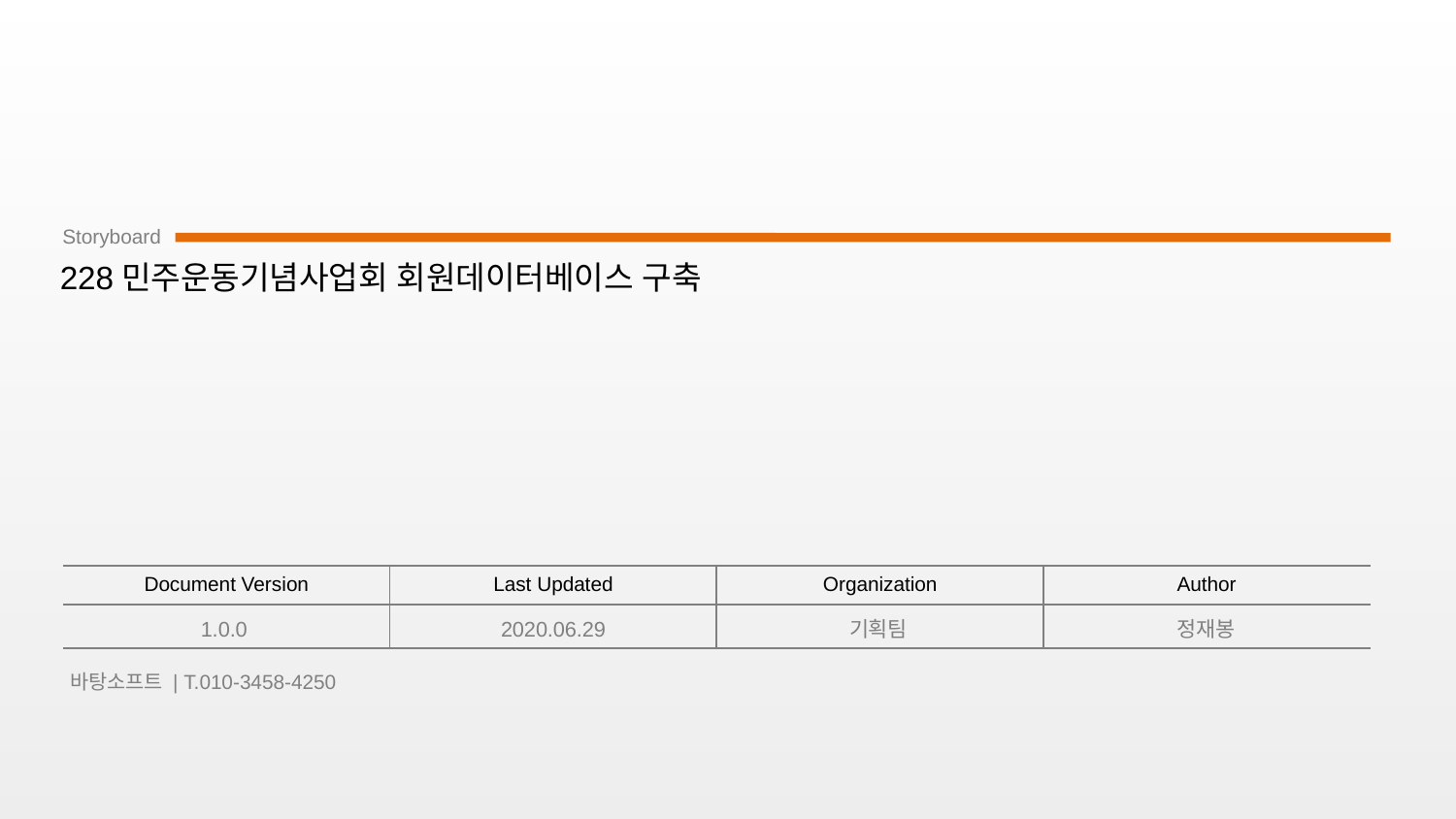

# 228민주운동기념사업회 회원데이터베이스 구축
1.0.0
2020.06.29
기획팀
정재봉
바탕소프트 | T.010-3458-4250